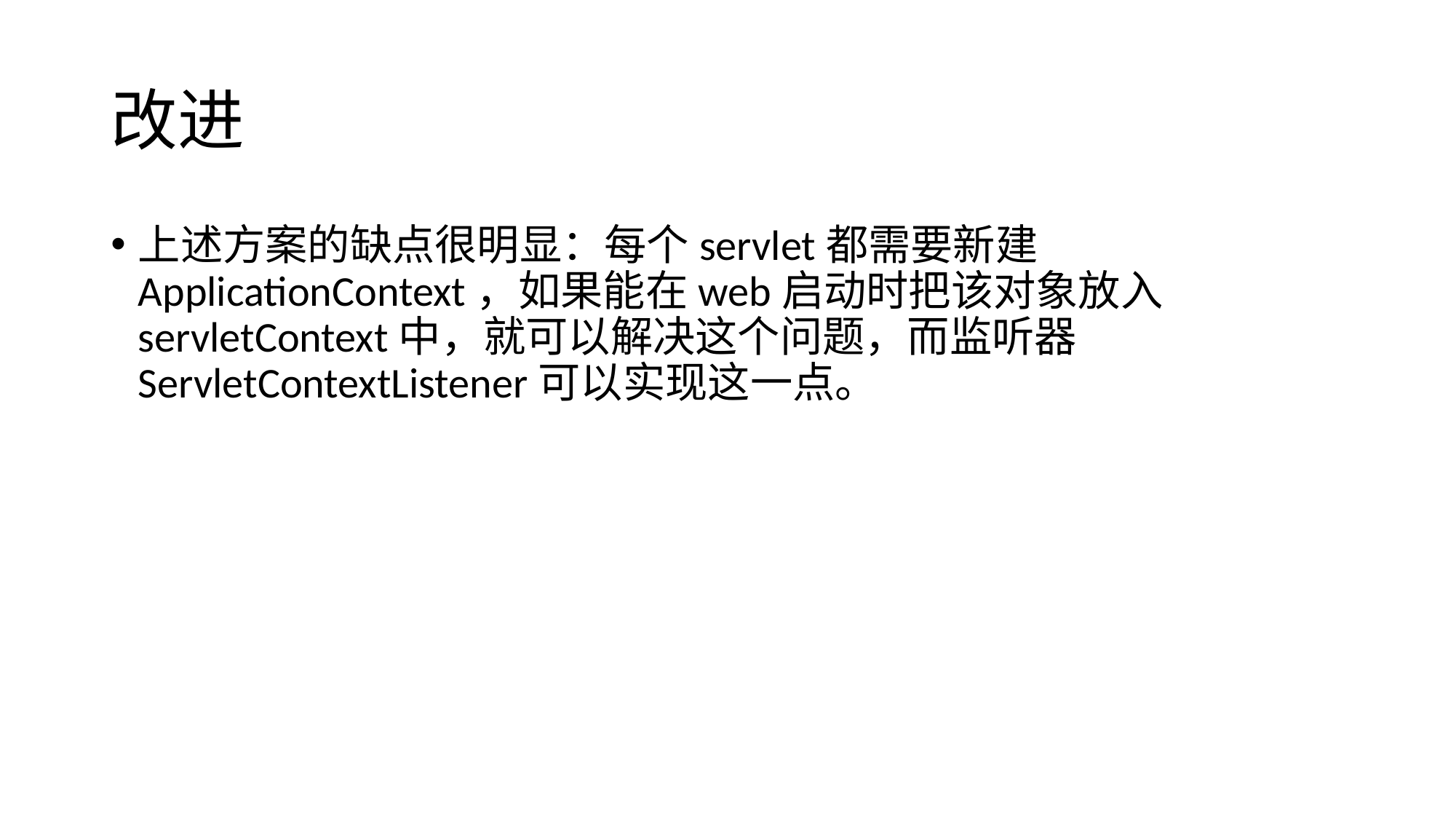

# 改进
上述方案的缺点很明显：每个servlet都需要新建ApplicationContext，如果能在web启动时把该对象放入servletContext中，就可以解决这个问题，而监听器ServletContextListener可以实现这一点。